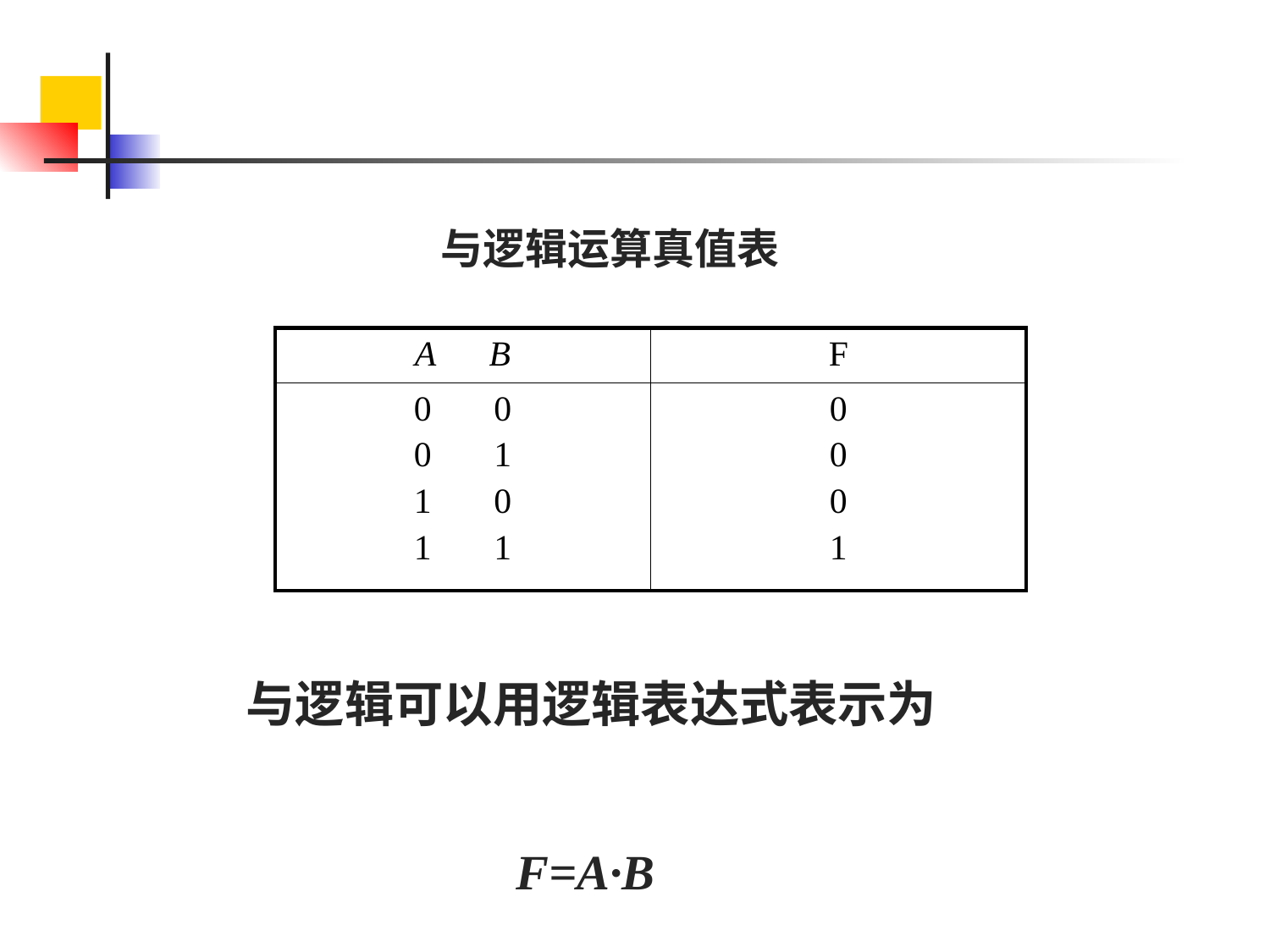

与逻辑运算真值表
| A B | F |
| --- | --- |
| 0 0 0 1 1 0 1 1 | 0 0 0 1 |
与逻辑可以用逻辑表达式表示为

F=A·B